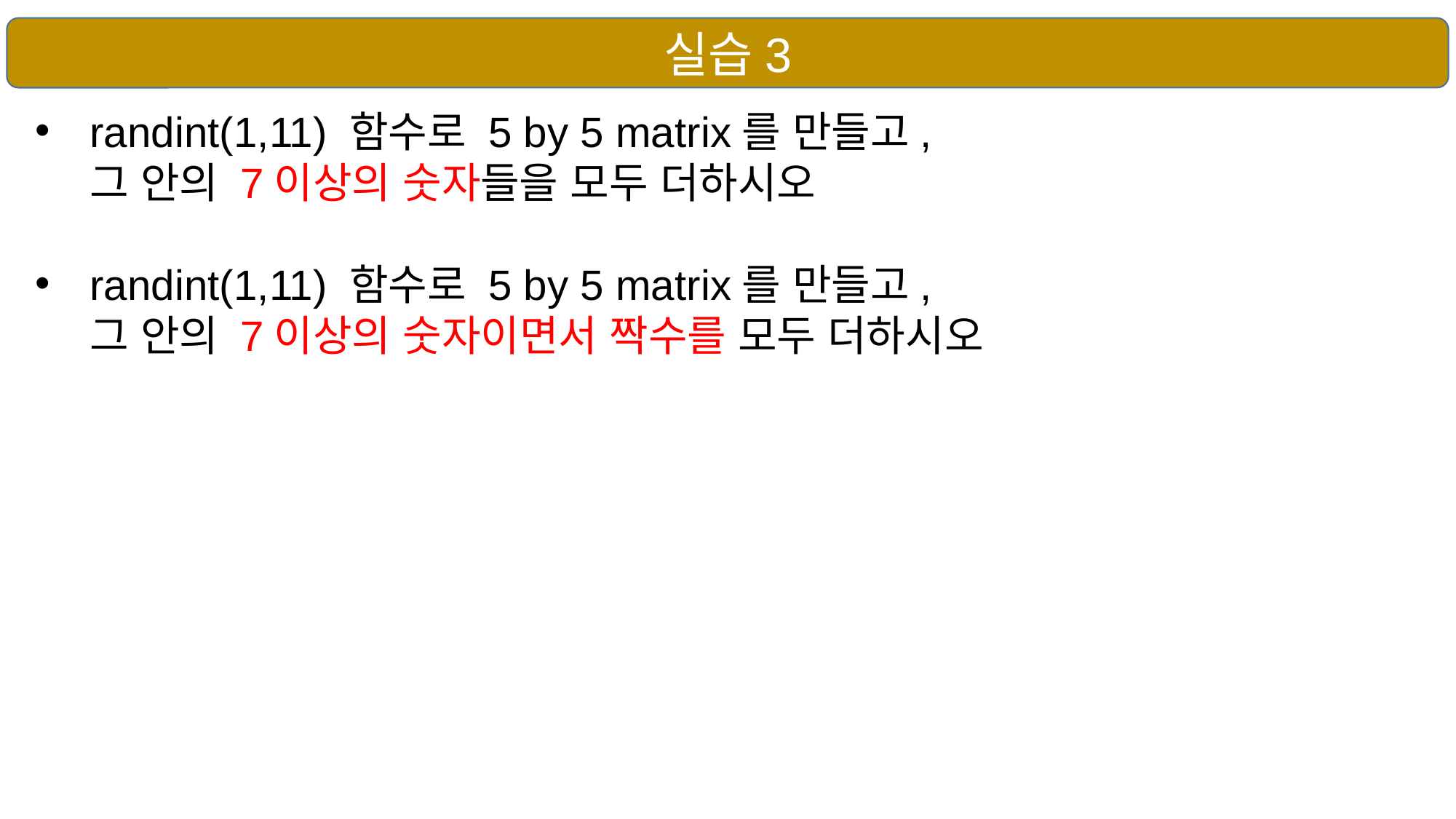

실습3
randint(1,11) 함수로 5 by 5 matrix를 만들고,
그 안의 7이상의 숫자들을 모두 더하시오

randint(1,11) 함수로 5 by 5 matrix를 만들고,
그 안의 7이상의 숫자이면서 짝수를 모두 더하시오